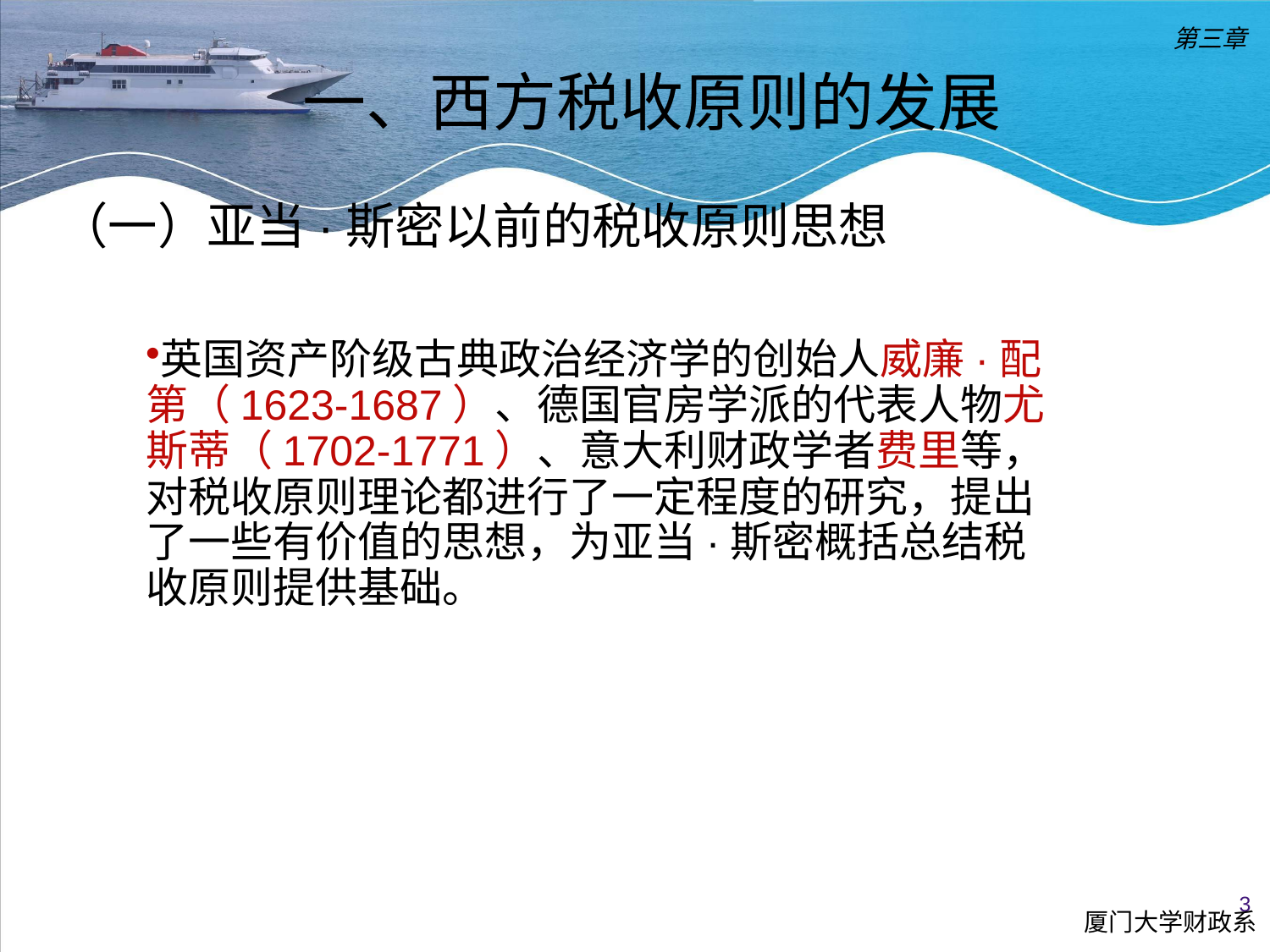

第三章
一、西方税收原则的发展
（一）亚当·斯密以前的税收原则思想
英国资产阶级古典政治经济学的创始人威廉·配第（1623-1687）、德国官房学派的代表人物尤斯蒂（1702-1771）、意大利财政学者费里等，对税收原则理论都进行了一定程度的研究，提出了一些有价值的思想，为亚当·斯密概括总结税收原则提供基础。
3
厦门大学财政系